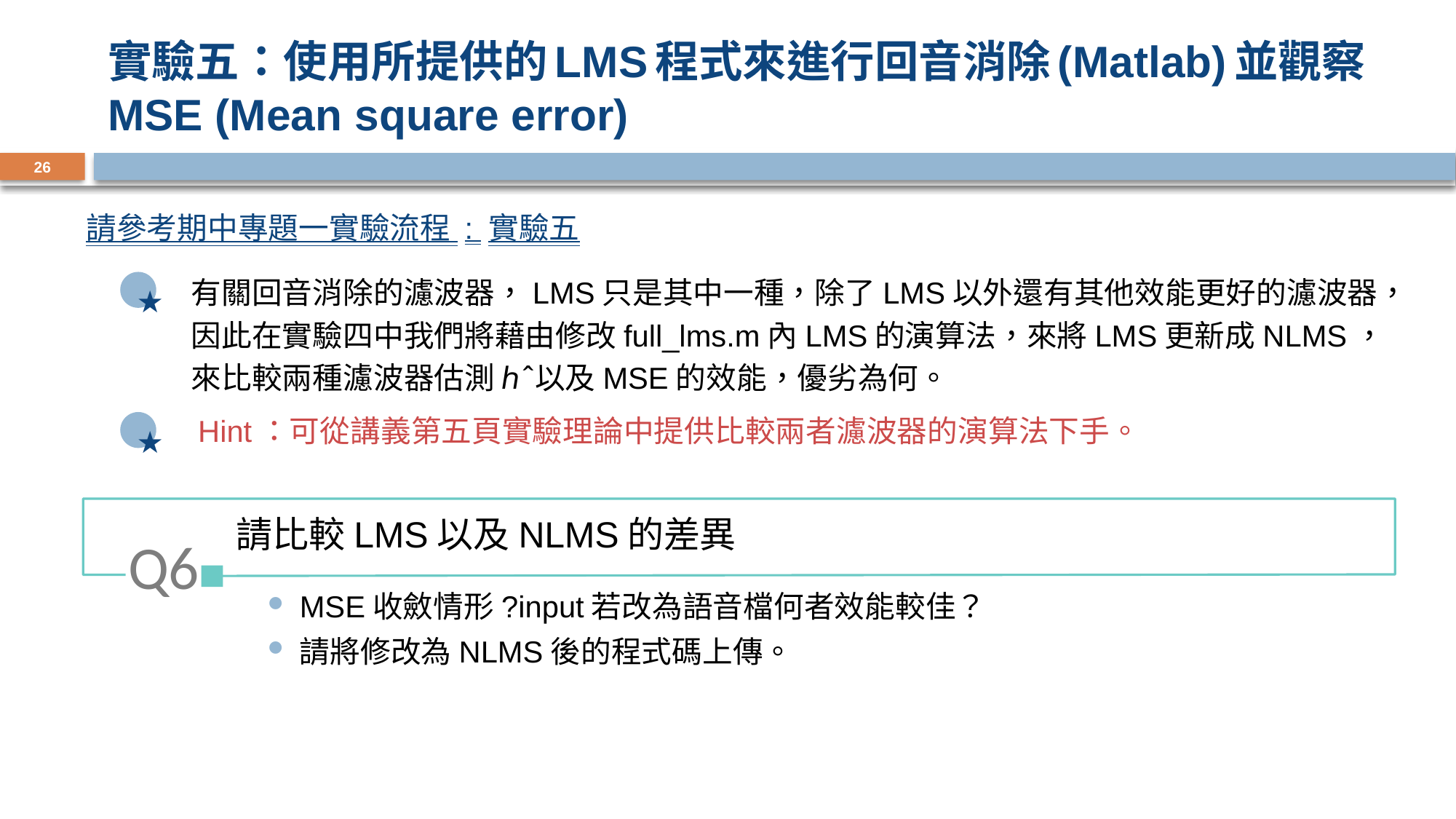

# 實驗五：使用所提供的LMS程式來進行回音消除(Matlab)並觀察MSE (Mean square error)
26
請參考期中專題一實驗流程 : 實驗五
★
有關回音消除的濾波器，LMS只是其中一種，除了LMS以外還有其他效能更好的濾波器，
因此在實驗四中我們將藉由修改full_lms.m內LMS的演算法，來將LMS更新成NLMS，
來比較兩種濾波器估測 ℎ ̂ 以及MSE的效能，優劣為何。
★
Hint：可從講義第五頁實驗理論中提供比較兩者濾波器的演算法下手。

請比較LMS以及NLMS的差異
Q6

MSE收斂情形?input若改為語音檔何者效能較佳？
請將修改為NLMS後的程式碼上傳。